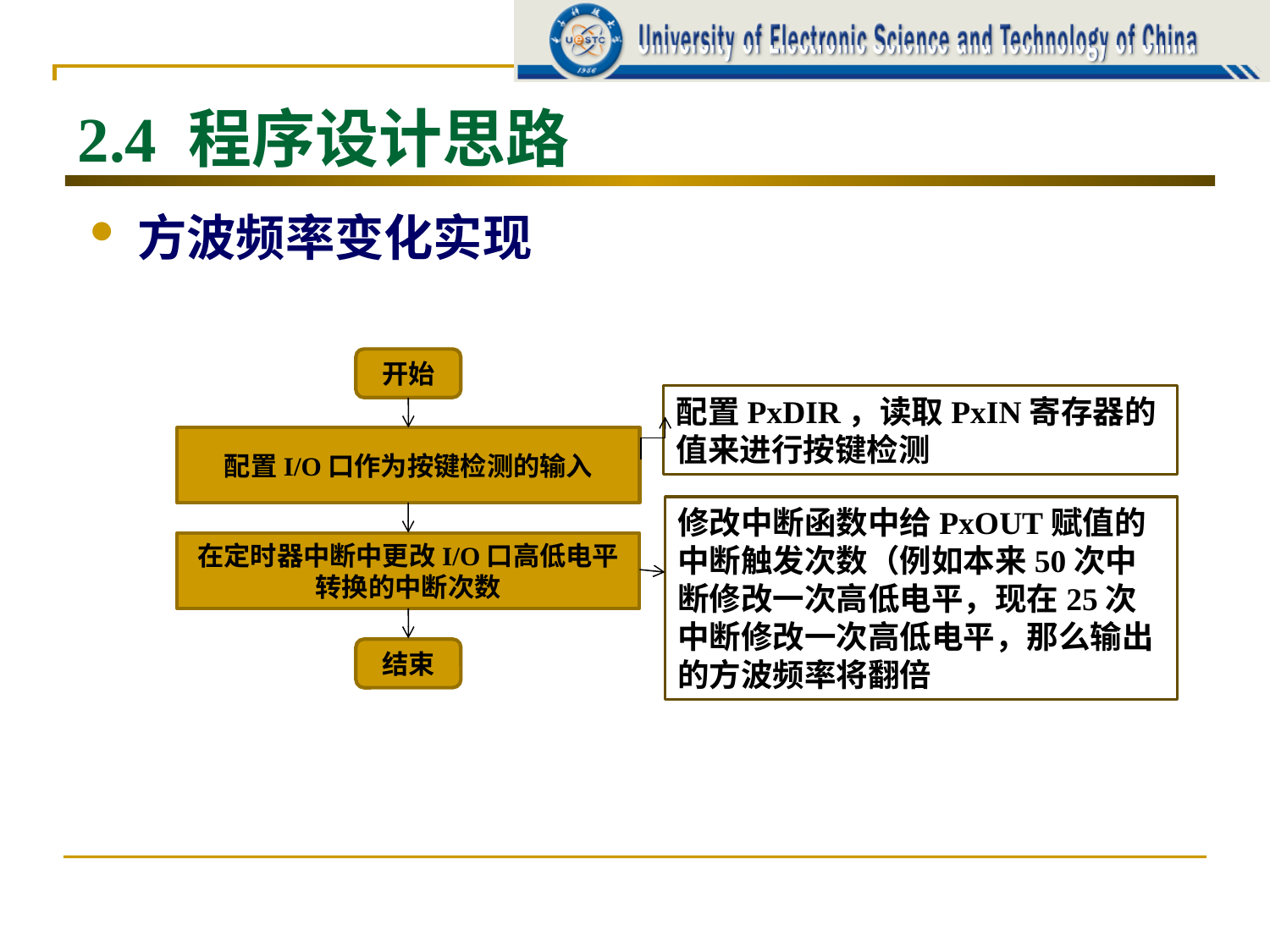

# 2.4 程序设计思路
方波频率变化实现
开始
配置PxDIR，读取PxIN寄存器的值来进行按键检测
配置I/O口作为按键检测的输入
修改中断函数中给PxOUT赋值的中断触发次数（例如本来50次中断修改一次高低电平，现在25次中断修改一次高低电平，那么输出的方波频率将翻倍
在定时器中断中更改I/O口高低电平转换的中断次数
结束